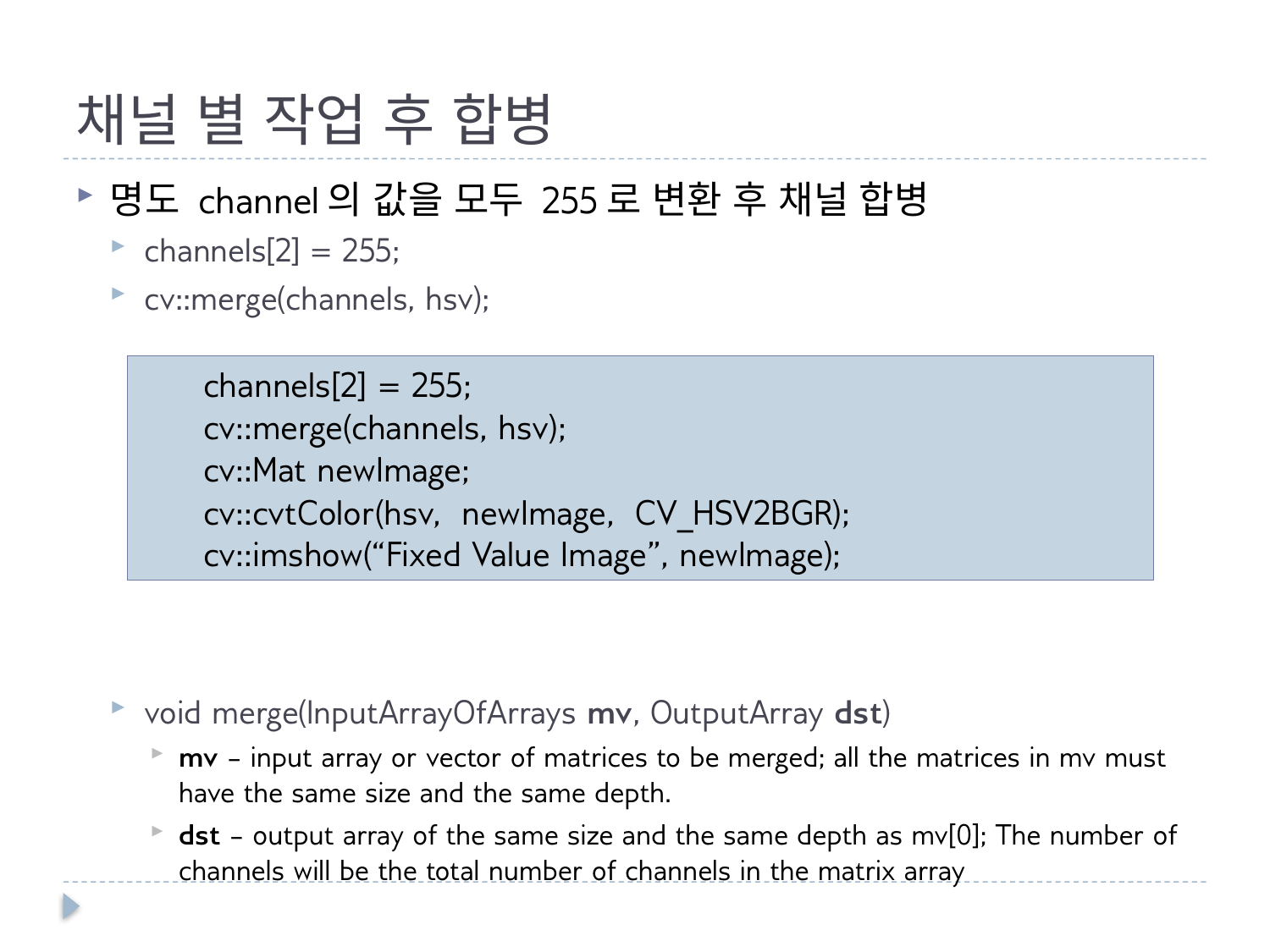

# 채널 별 작업 후 합병
명도 channel의 값을 모두 255로 변환 후 채널 합병
channels[2] = 255;
cv::merge(channels, hsv);

void merge(InputArrayOfArrays mv, OutputArray dst)
mv – input array or vector of matrices to be merged; all the matrices in mv must have the same size and the same depth.
dst – output array of the same size and the same depth as mv[0]; The number of channels will be the total number of channels in the matrix array
channels[2] = 255;
cv::merge(channels, hsv);
cv::Mat newImage;
cv::cvtColor(hsv,  newImage,  CV_HSV2BGR);
cv::imshow(“Fixed Value Image”, newImage);